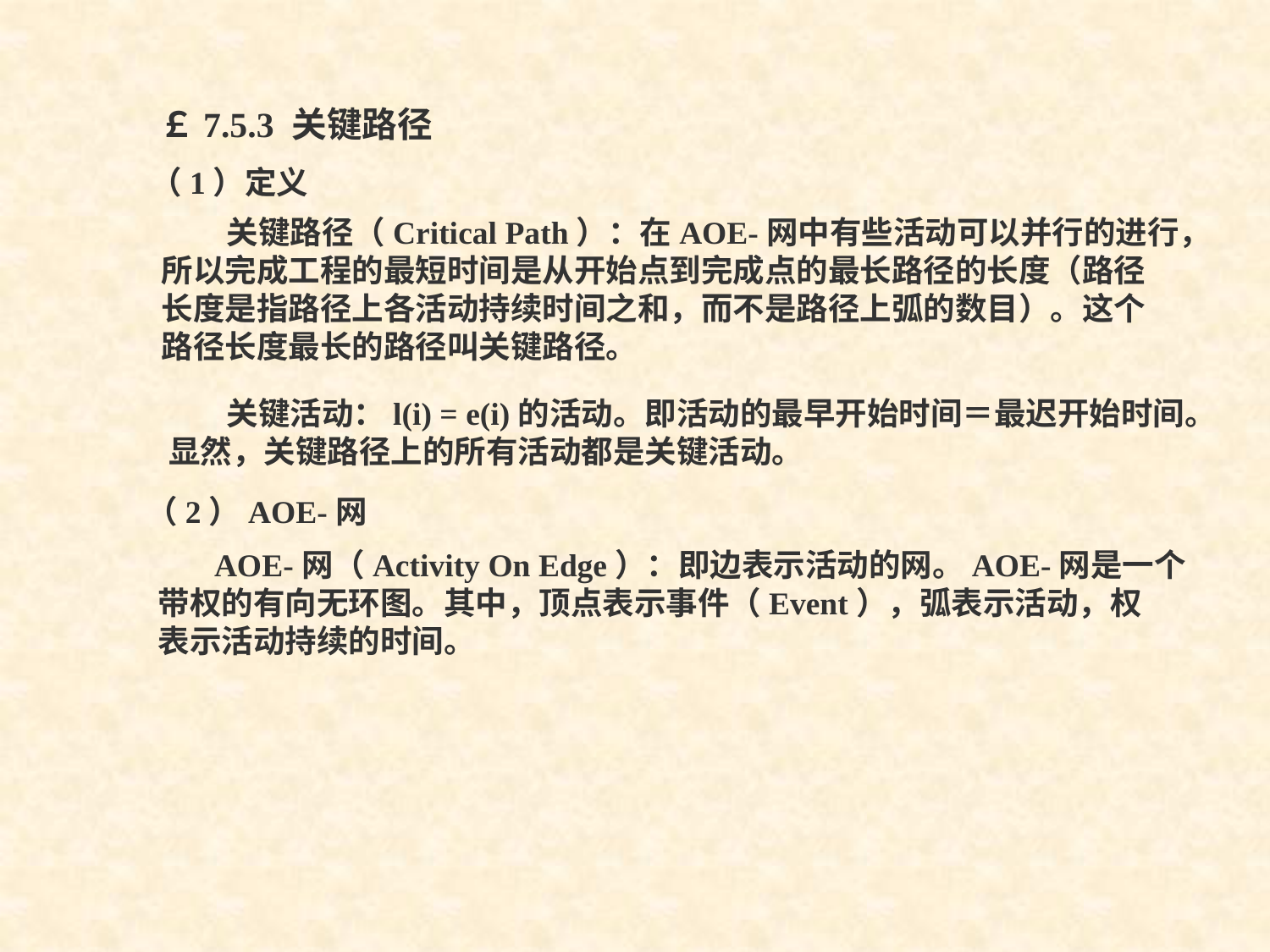

￡7.5.3 关键路径
（1）定义
        关键路径（Critical Path）：在AOE-网中有些活动可以并行的进行，
所以完成工程的最短时间是从开始点到完成点的最长路径的长度（路径
长度是指路径上各活动持续时间之和，而不是路径上弧的数目）。这个
路径长度最长的路径叫关键路径。
       关键活动：l(i) = e(i)的活动。即活动的最早开始时间＝最迟开始时间。
显然，关键路径上的所有活动都是关键活动。
（2）AOE-网
       AOE-网（Activity On Edge）：即边表示活动的网。AOE-网是一个
带权的有向无环图。其中，顶点表示事件（Event），弧表示活动，权
表示活动持续的时间。